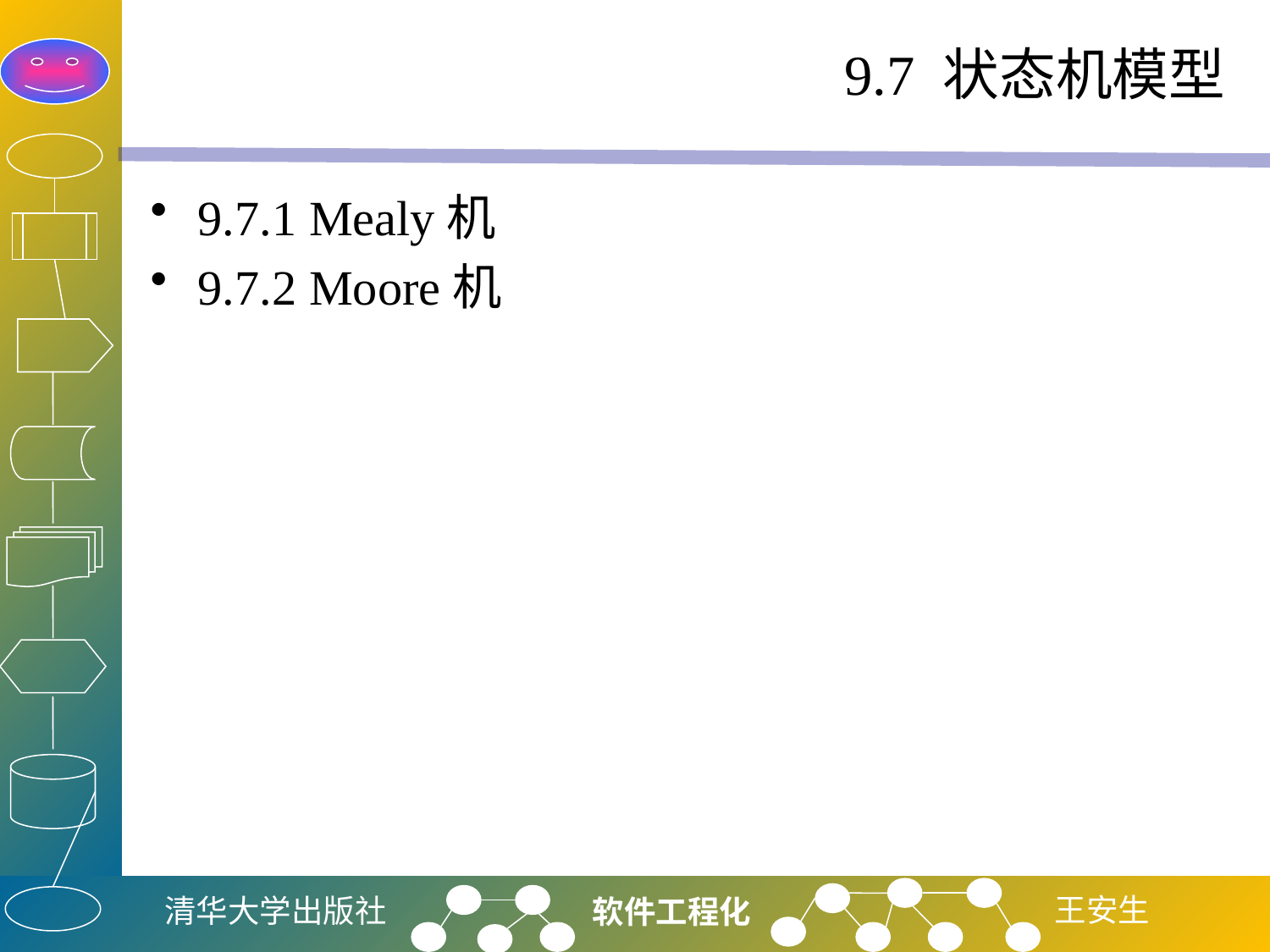

# 9.7 状态机模型
9.7.1 Mealy机
9.7.2 Moore机